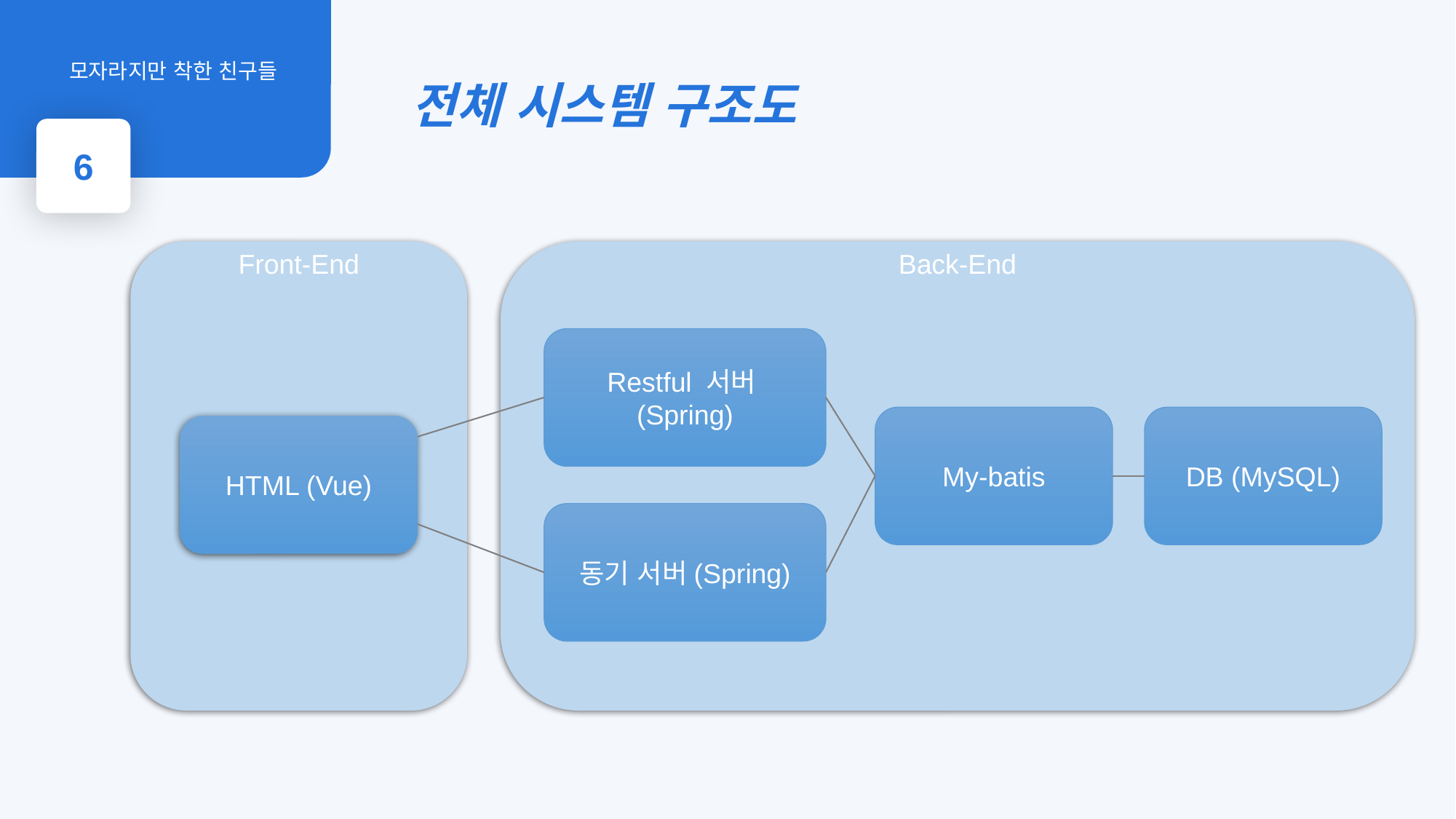

전체 시스템 구조도
J S P
모자라지만 착한 친구들

6
Back-End

Front-End

Restful 서버(Spring)
My-batis
DB (MySQL)
HTML (Vue)
동기 서버(Spring)